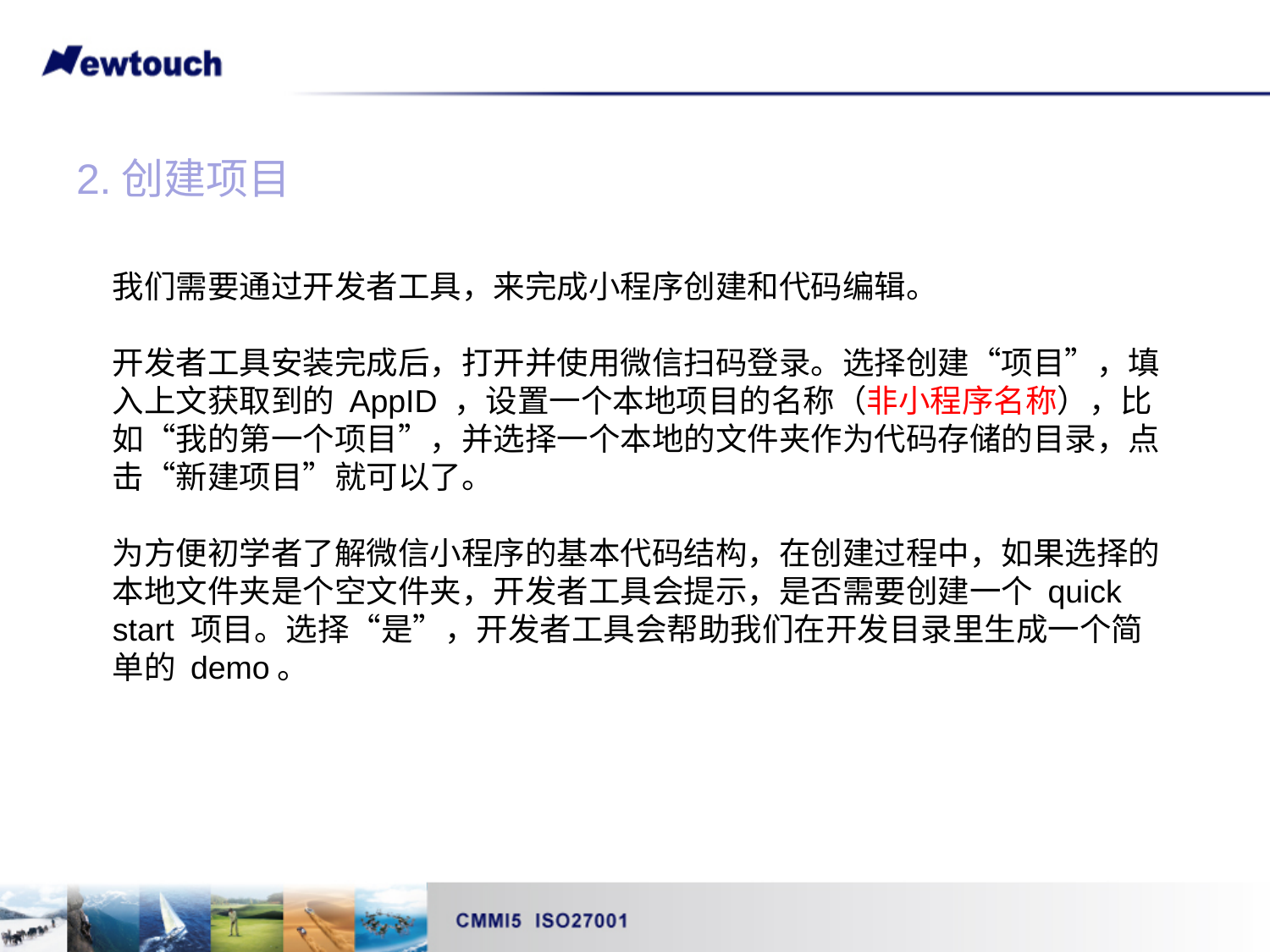

2.创建项目
我们需要通过开发者工具，来完成小程序创建和代码编辑。

开发者工具安装完成后，打开并使用微信扫码登录。选择创建“项目”，填入上文获取到的 AppID ，设置一个本地项目的名称（非小程序名称），比如“我的第一个项目”，并选择一个本地的文件夹作为代码存储的目录，点击“新建项目”就可以了。

为方便初学者了解微信小程序的基本代码结构，在创建过程中，如果选择的本地文件夹是个空文件夹，开发者工具会提示，是否需要创建一个 quick start 项目。选择“是”，开发者工具会帮助我们在开发目录里生成一个简单的 demo。

4